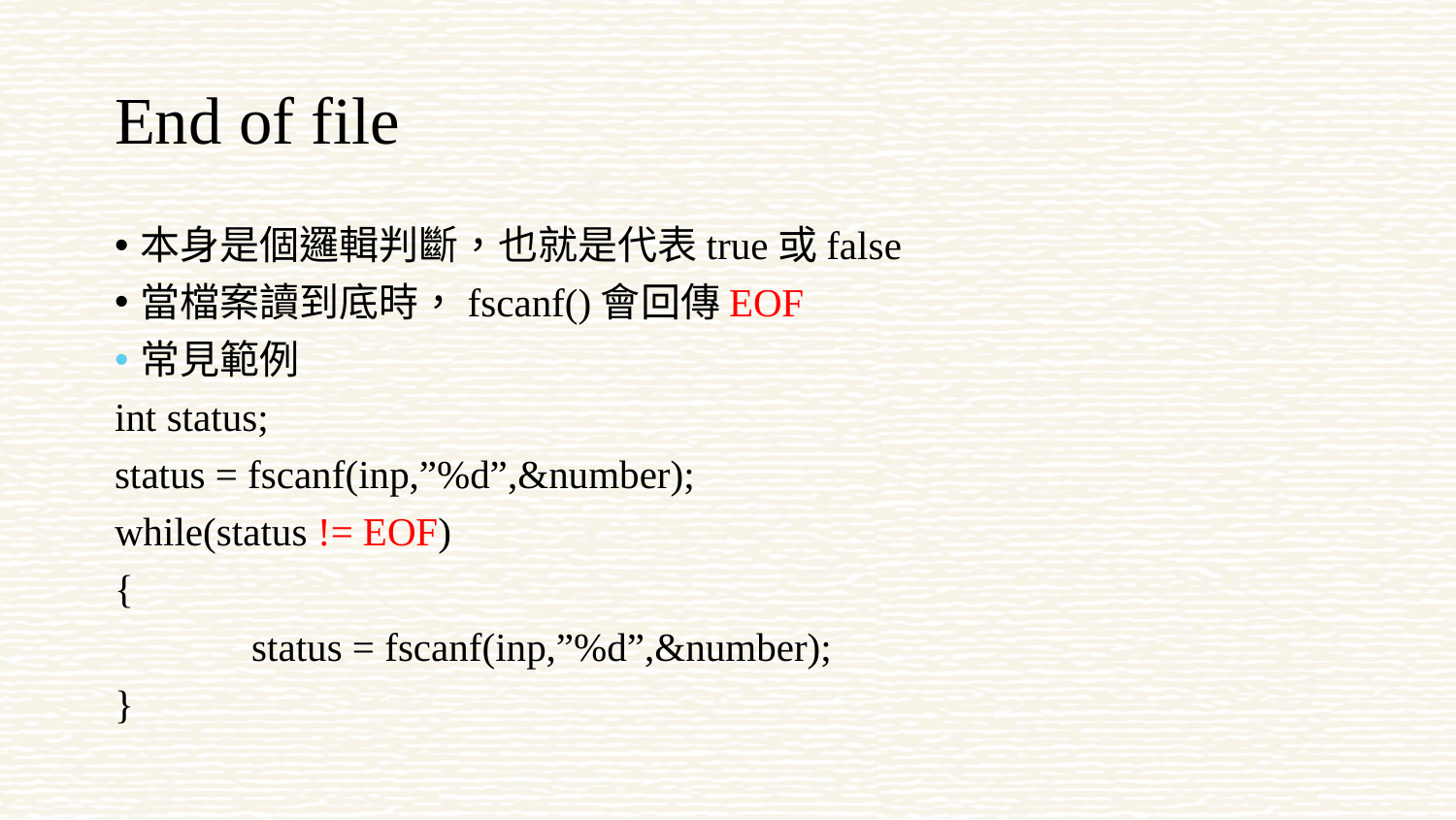

# End of file
本身是個邏輯判斷，也就是代表true或false
當檔案讀到底時，fscanf()會回傳EOF
常見範例
int status;
status = fscanf(inp,”%d”,&number);
while(status != EOF)
{
	status = fscanf(inp,”%d”,&number);
}